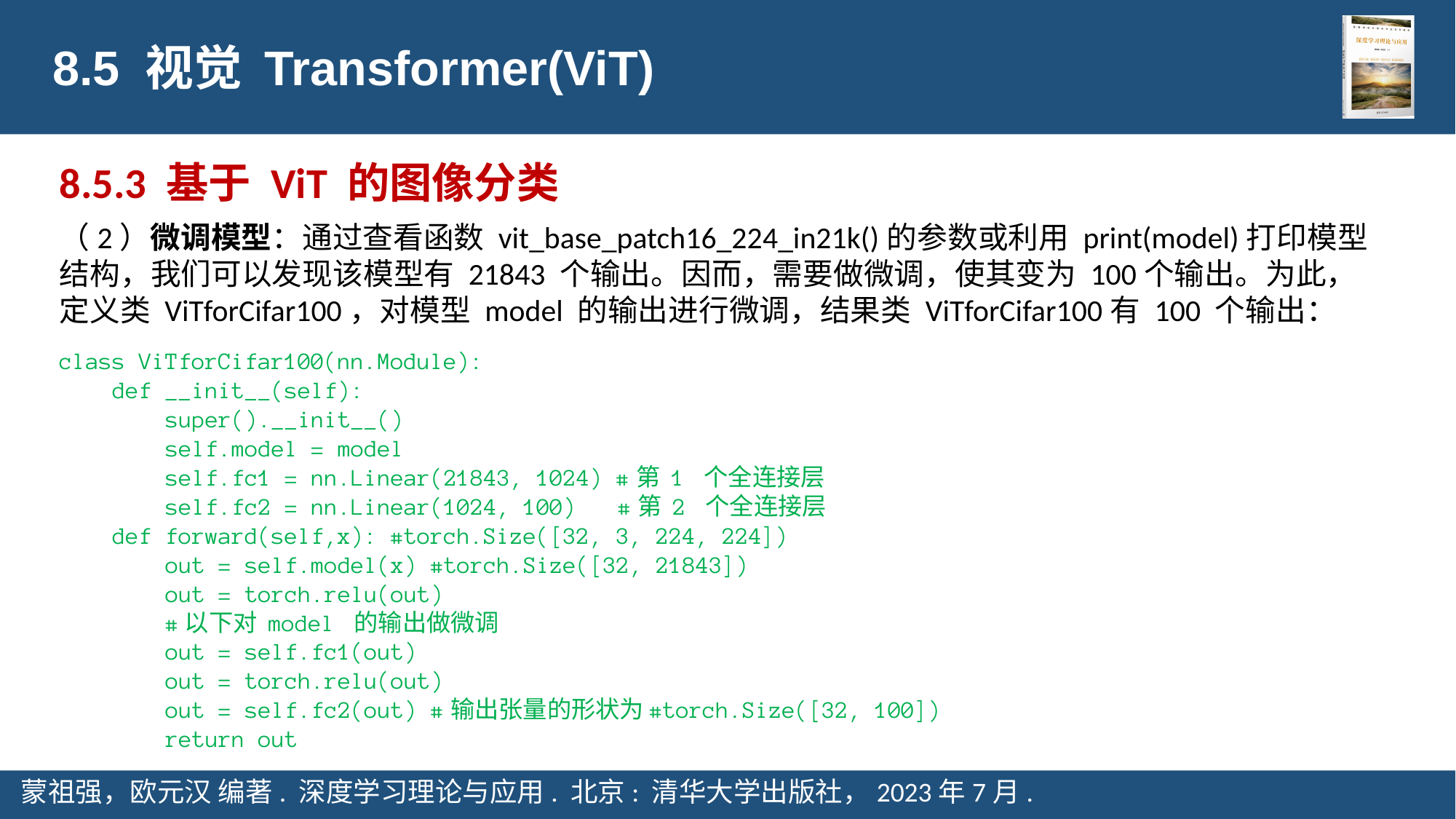

8.5 视觉 Transformer(ViT)
8.5.3 基于 ViT 的图像分类
（2）微调模型：通过查看函数 vit_base_patch16_224_in21k()的参数或利用 print(model)打印模型结构，我们可以发现该模型有 21843 个输出。因而，需要做微调，使其变为 100个输出。为此，定义类 ViTforCifar100，对模型 model 的输出进行微调，结果类 ViTforCifar100有 100 个输出：
class ViTforCifar100(nn.Module):
    def __init__(self):
        super().__init__()
        self.model = model
        self.fc1 = nn.Linear(21843, 1024) #第 1 个全连接层
        self.fc2 = nn.Linear(1024, 100) 	 #第 2 个全连接层
    def forward(self,x): #torch.Size([32, 3, 224, 224])
        out = self.model(x) #torch.Size([32, 21843])
        out = torch.relu(out)
        #以下对 model 的输出做微调
        out = self.fc1(out)
        out = torch.relu(out)
        out = self.fc2(out) #输出张量的形状为#torch.Size([32, 100])
        return out